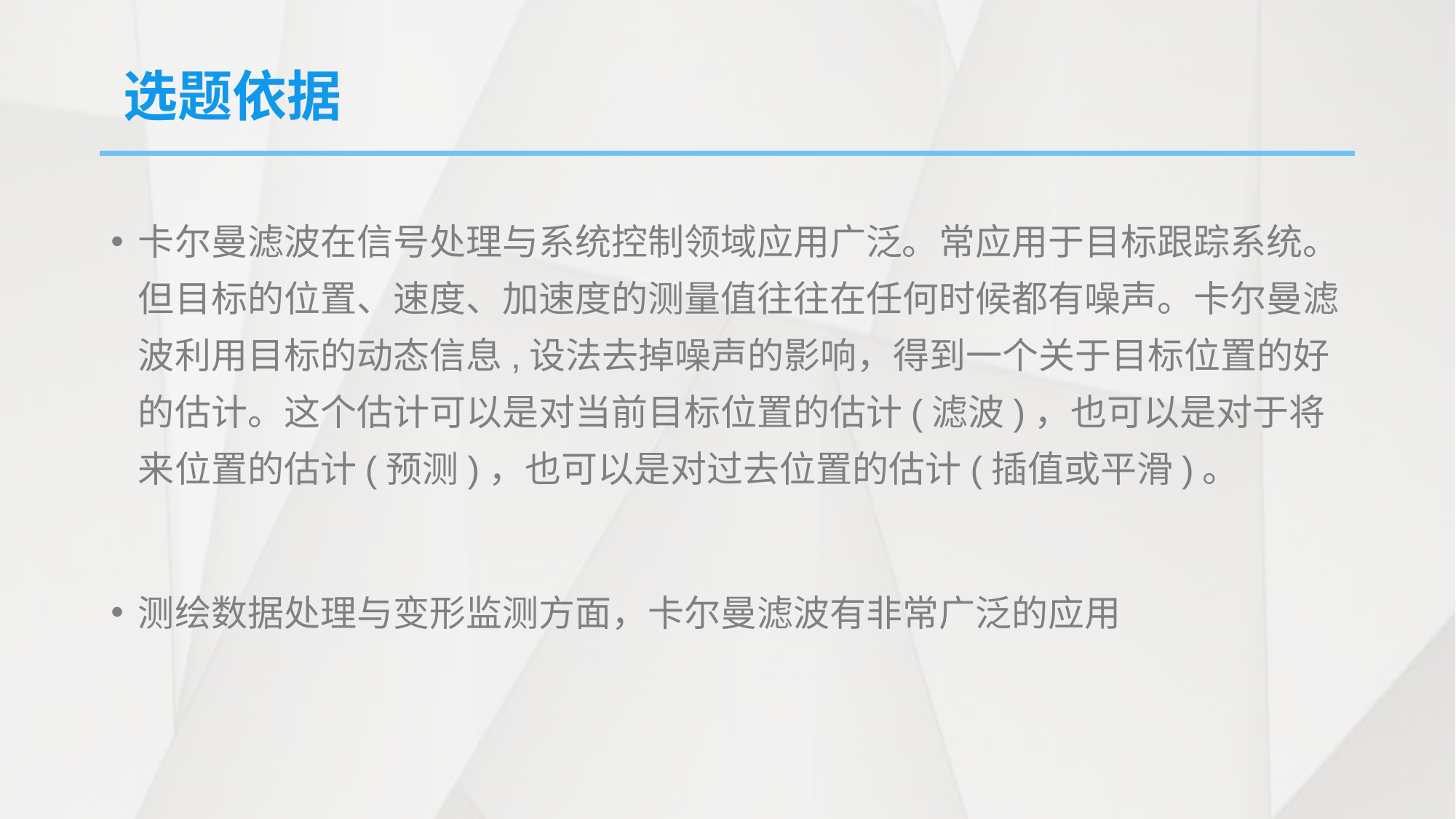

# 选题依据
卡尔曼滤波在信号处理与系统控制领域应用广泛。常应用于目标跟踪系统。但目标的位置、速度、加速度的测量值往往在任何时候都有噪声。卡尔曼滤波利用目标的动态信息,设法去掉噪声的影响，得到一个关于目标位置的好的估计。这个估计可以是对当前目标位置的估计(滤波)，也可以是对于将来位置的估计(预测)，也可以是对过去位置的估计(插值或平滑)。

测绘数据处理与变形监测方面，卡尔曼滤波有非常广泛的应用